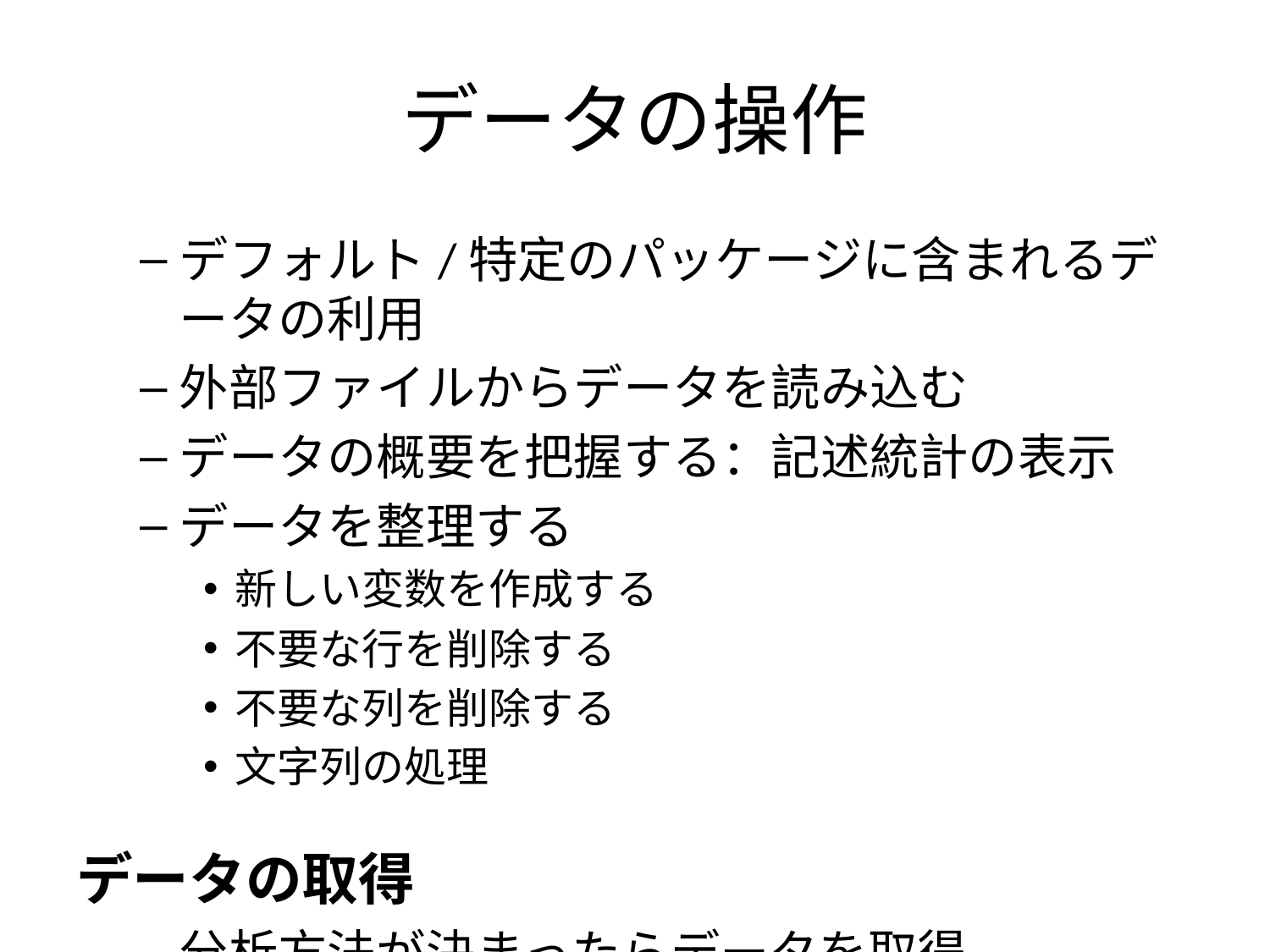

# データの操作
デフォルト/特定のパッケージに含まれるデータの利用
外部ファイルからデータを読み込む
データの概要を把握する：記述統計の表示
データを整理する
新しい変数を作成する
不要な行を削除する
不要な列を削除する
文字列の処理
データの取得
分析方法が決まったらデータを取得
ここではRで簡単に利用できるサンプルデータを取得して分析・可視化を行う
palmerpenguinsパッケージをインストール、penguins_rawデータを使ってみる
install.packages("palmerpenguins")
パッケージを読み込むとデータセットが利用できるようになる
library(palmerpenguins)
palmerpenguins::penguins_raw
データを確認